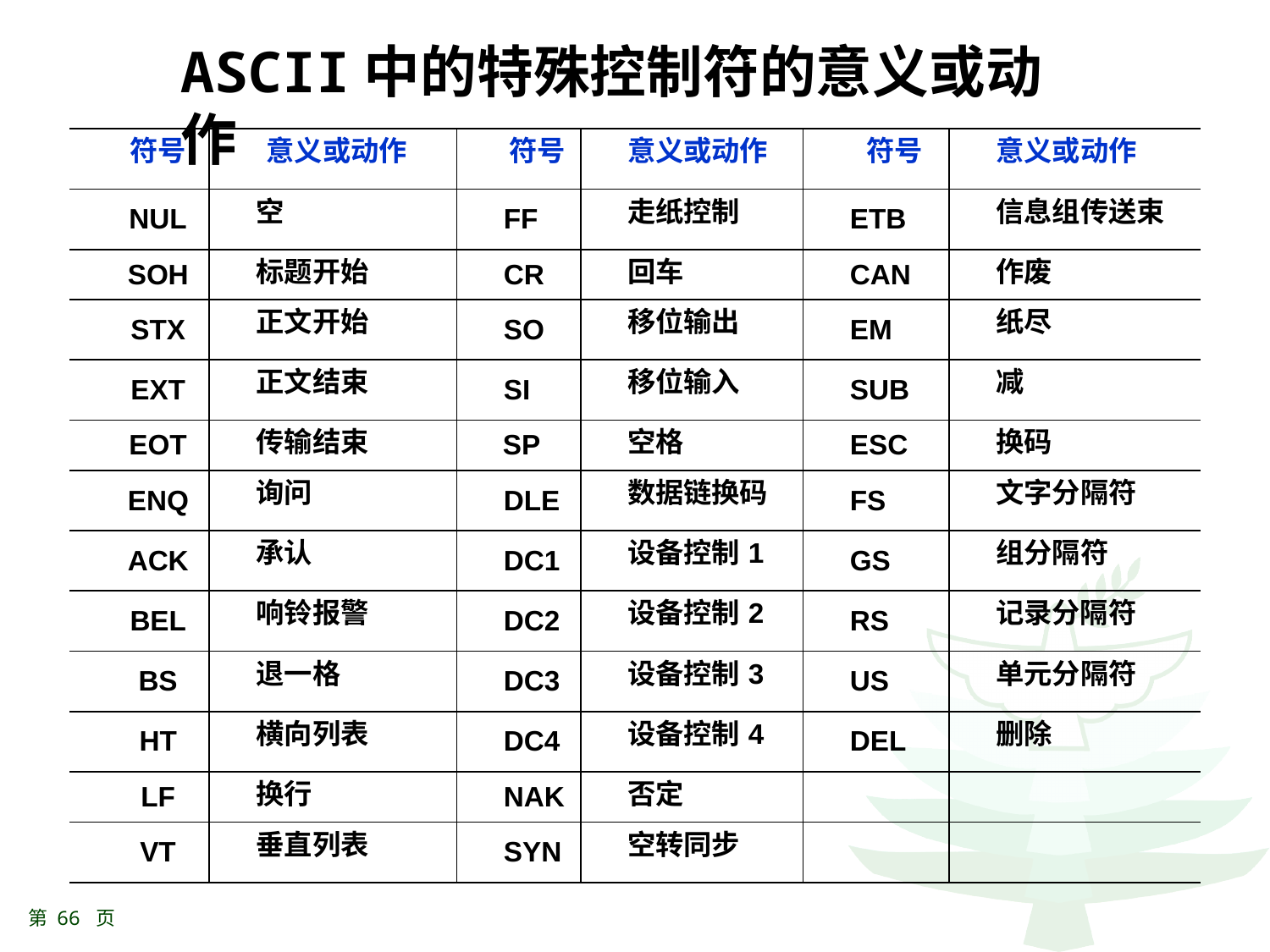

ASCII中的特殊控制符的意义或动作
| 符号 | 意义或动作 | 符号 | 意义或动作 | 符号 | 意义或动作 |
| --- | --- | --- | --- | --- | --- |
| NUL | 空 | FF | 走纸控制 | ETB | 信息组传送束 |
| SOH | 标题开始 | CR | 回车 | CAN | 作废 |
| STX | 正文开始 | SO | 移位输出 | EM | 纸尽 |
| EXT | 正文结束 | SI | 移位输入 | SUB | 减 |
| EOT | 传输结束 | SP | 空格 | ESC | 换码 |
| ENQ | 询问 | DLE | 数据链换码 | FS | 文字分隔符 |
| ACK | 承认 | DC1 | 设备控制1 | GS | 组分隔符 |
| BEL | 响铃报警 | DC2 | 设备控制2 | RS | 记录分隔符 |
| BS | 退一格 | DC3 | 设备控制3 | US | 单元分隔符 |
| HT | 横向列表 | DC4 | 设备控制4 | DEL | 删除 |
| LF | 换行 | NAK | 否定 |  |  |
| VT | 垂直列表 | SYN | 空转同步 |  |  |